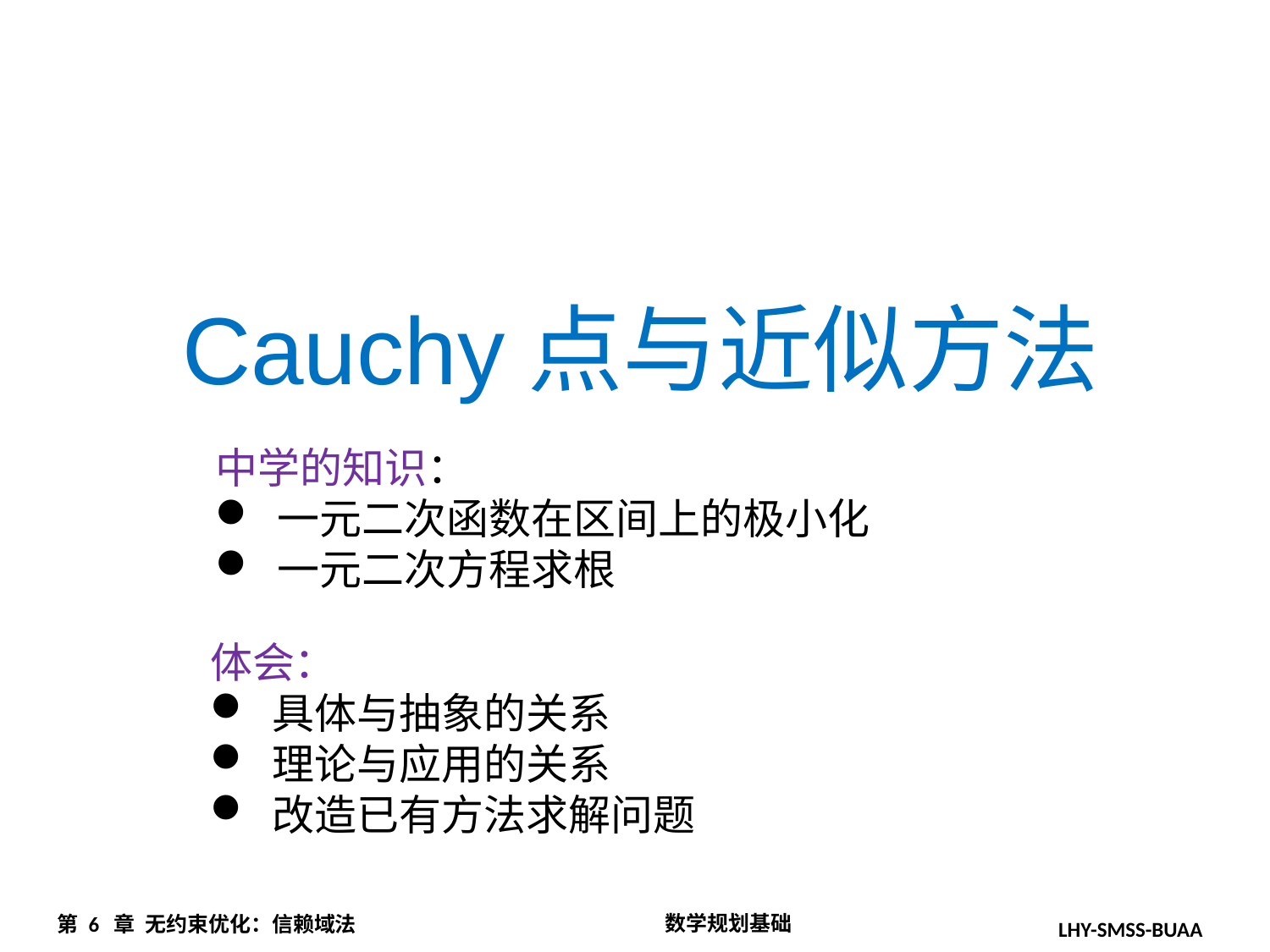

Cauchy点与近似方法

中学的知识：
 一元二次函数在区间上的极小化
 一元二次方程求根
体会：
 具体与抽象的关系
 理论与应用的关系
 改造已有方法求解问题